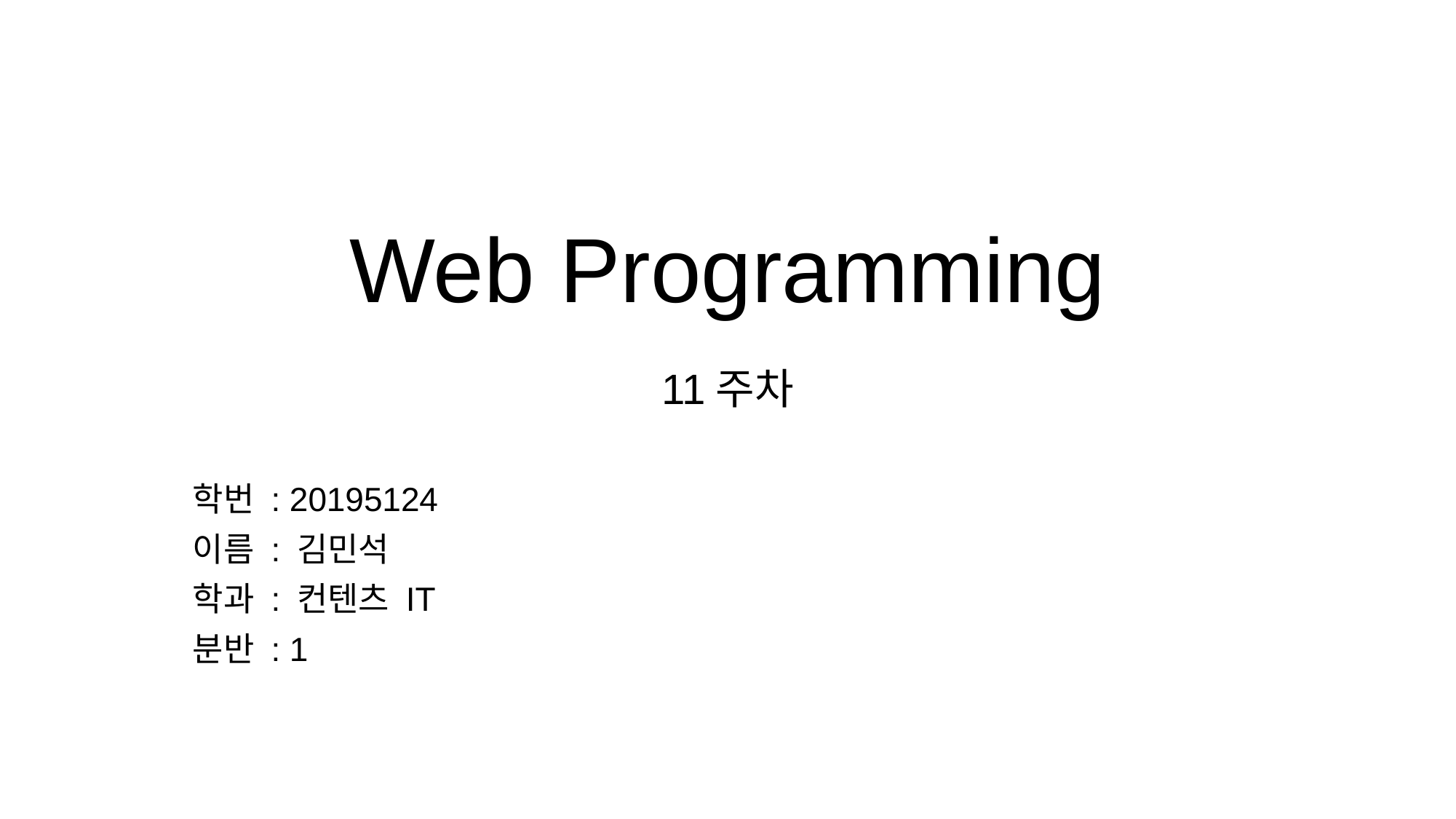

# Web Programming 11주차
학번 : 20195124
이름 : 김민석
학과 : 컨텐츠 IT
분반 : 1